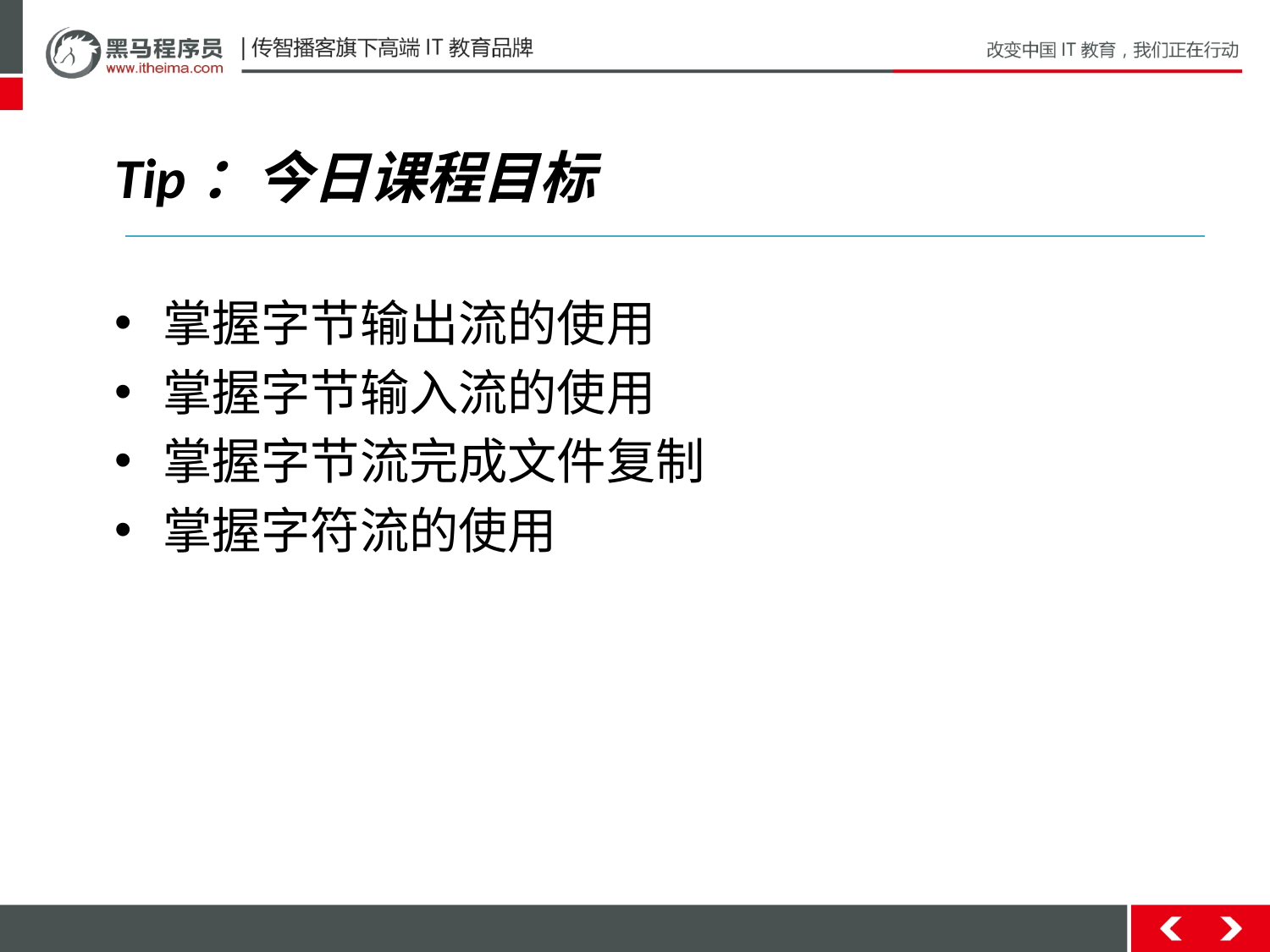

Tip：今日课程目标
掌握字节输出流的使用
掌握字节输入流的使用
掌握字节流完成文件复制
掌握字符流的使用